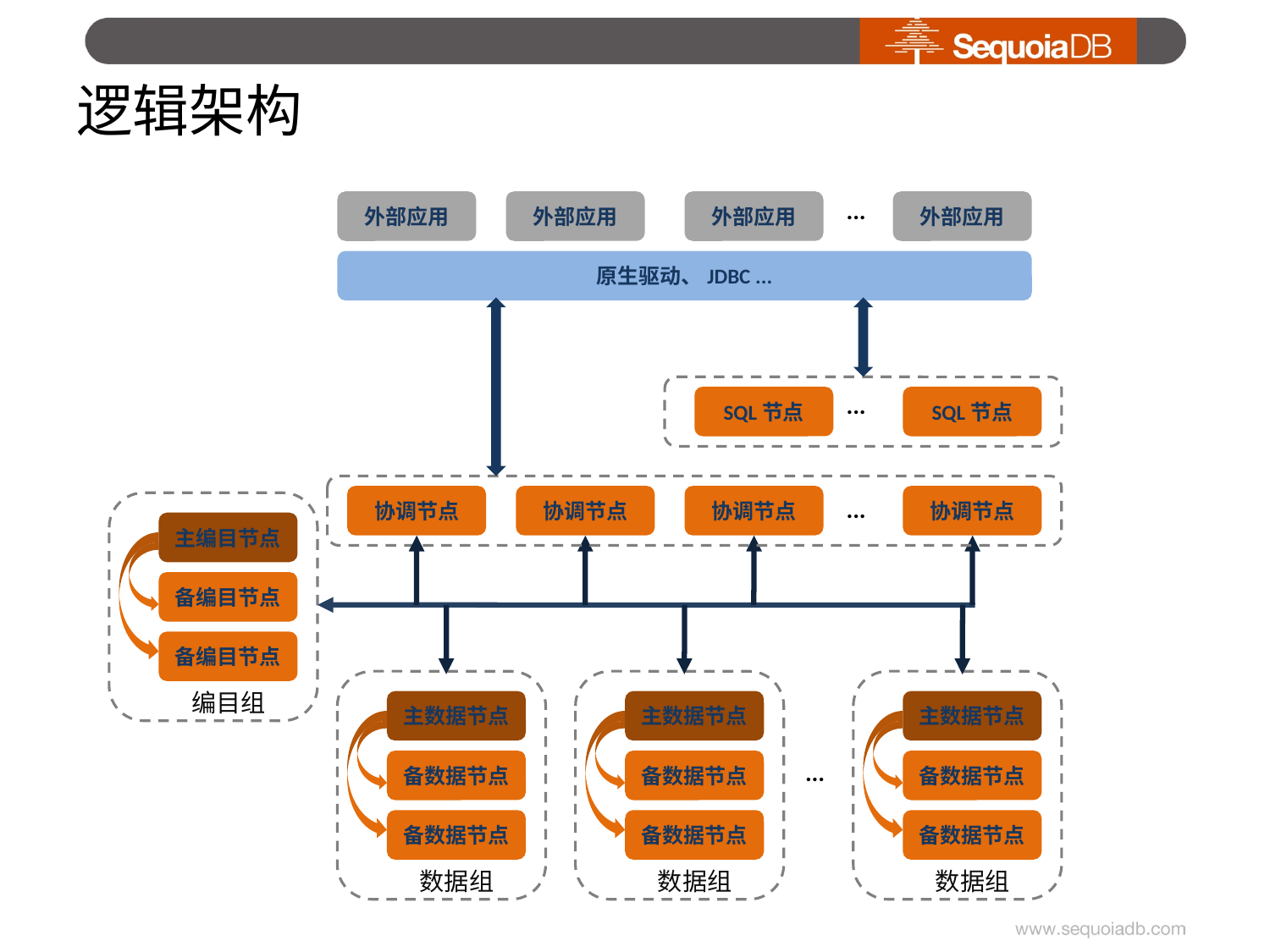

# 逻辑架构
...
外部应用
外部应用
外部应用
外部应用
原生驱动、JDBC ...

...
SQL节点
SQL节点

协调节点
协调节点
协调节点
协调节点
...

主编目节点

备编目节点
备编目节点
编目组

主数据节点

备数据节点
备数据节点
数据组

主数据节点

备数据节点
备数据节点
数据组

主数据节点

备数据节点
备数据节点
数据组
...